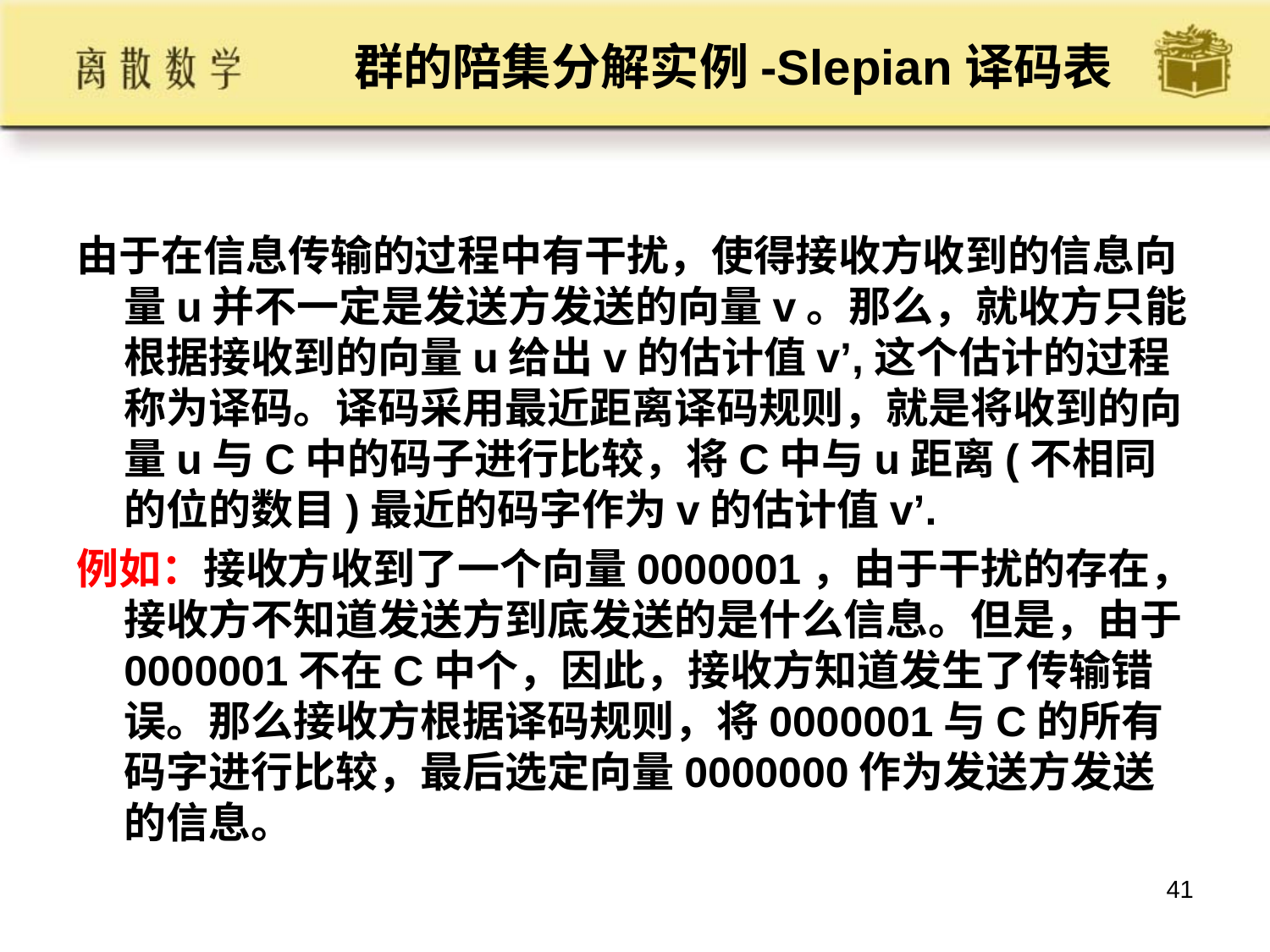

# 群的陪集分解实例-Slepian译码表
由于在信息传输的过程中有干扰，使得接收方收到的信息向量u并不一定是发送方发送的向量v。那么，就收方只能根据接收到的向量u给出v的估计值v’,这个估计的过程称为译码。译码采用最近距离译码规则，就是将收到的向量u与C中的码子进行比较，将C中与u距离(不相同的位的数目)最近的码字作为v的估计值v’.
例如：接收方收到了一个向量0000001，由于干扰的存在，接收方不知道发送方到底发送的是什么信息。但是，由于0000001不在C中个，因此，接收方知道发生了传输错误。那么接收方根据译码规则，将0000001与C的所有码字进行比较，最后选定向量0000000作为发送方发送的信息。
41